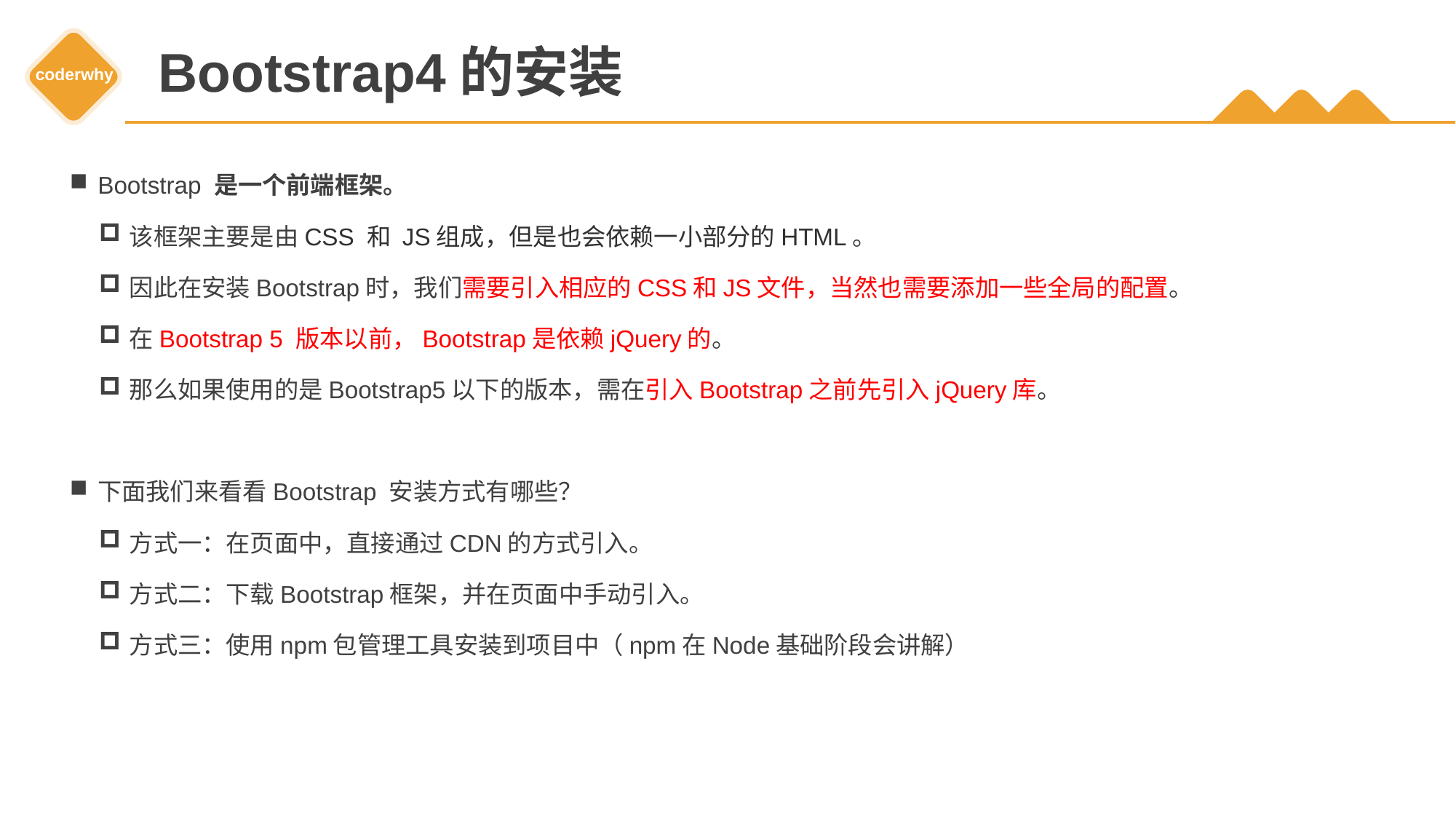

# Bootstrap4的安装
Bootstrap 是一个前端框架。
该框架主要是由CSS 和 JS组成，但是也会依赖一小部分的HTML。
因此在安装Bootstrap时，我们需要引入相应的CSS和JS文件，当然也需要添加一些全局的配置。
在Bootstrap 5 版本以前，Bootstrap是依赖jQuery的。
那么如果使用的是Bootstrap5以下的版本，需在引入Bootstrap之前先引入jQuery库。

下面我们来看看Bootstrap 安装方式有哪些？
方式一：在页面中，直接通过CDN的方式引入。
方式二：下载Bootstrap框架，并在页面中手动引入。
方式三：使用npm包管理工具安装到项目中（npm在Node基础阶段会讲解）